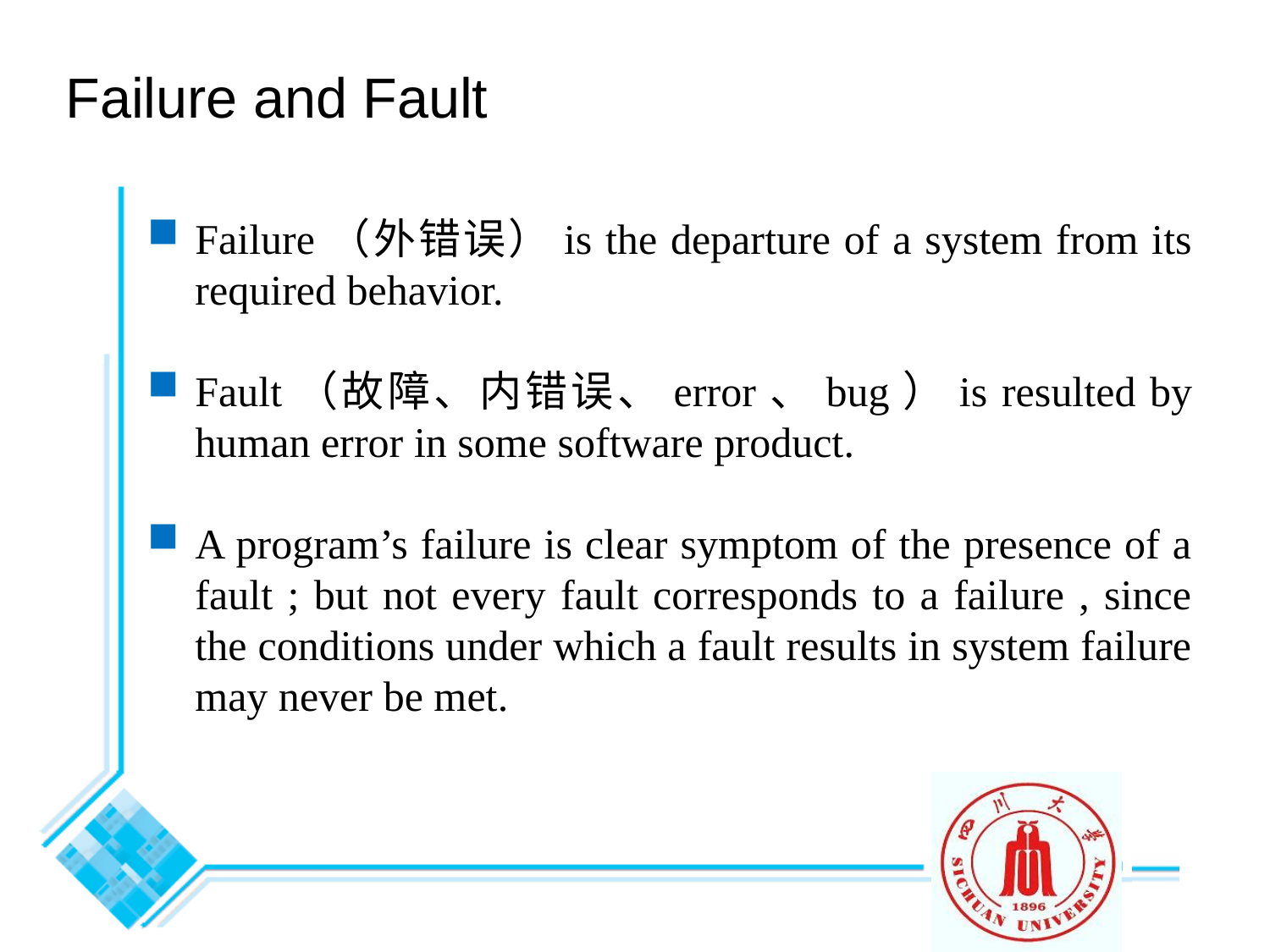

# Failure and Fault
Failure（外错误）is the departure of a system from its required behavior.

Fault（故障、内错误、error、bug）is resulted by human error in some software product.

A program’s failure is clear symptom of the presence of a fault ; but not every fault corresponds to a failure , since the conditions under which a fault results in system failure may never be met.